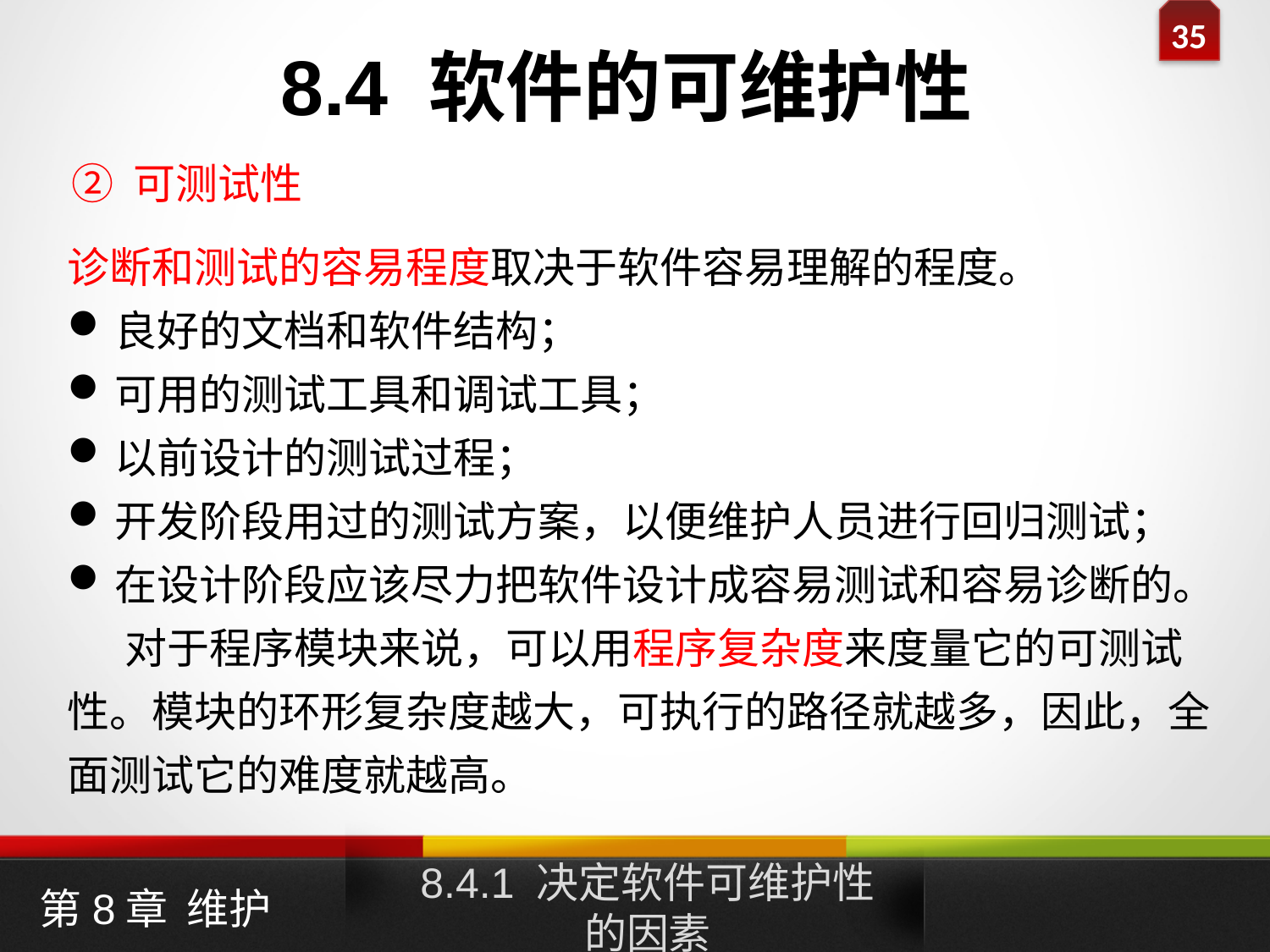

8.4 软件的可维护性
② 可测试性

诊断和测试的容易程度取决于软件容易理解的程度。
良好的文档和软件结构；
可用的测试工具和调试工具；
以前设计的测试过程；
开发阶段用过的测试方案，以便维护人员进行回归测试；
在设计阶段应该尽力把软件设计成容易测试和容易诊断的。
     对于程序模块来说，可以用程序复杂度来度量它的可测试性。模块的环形复杂度越大，可执行的路径就越多，因此，全面测试它的难度就越高。
8.4.1 决定软件可维护性的因素